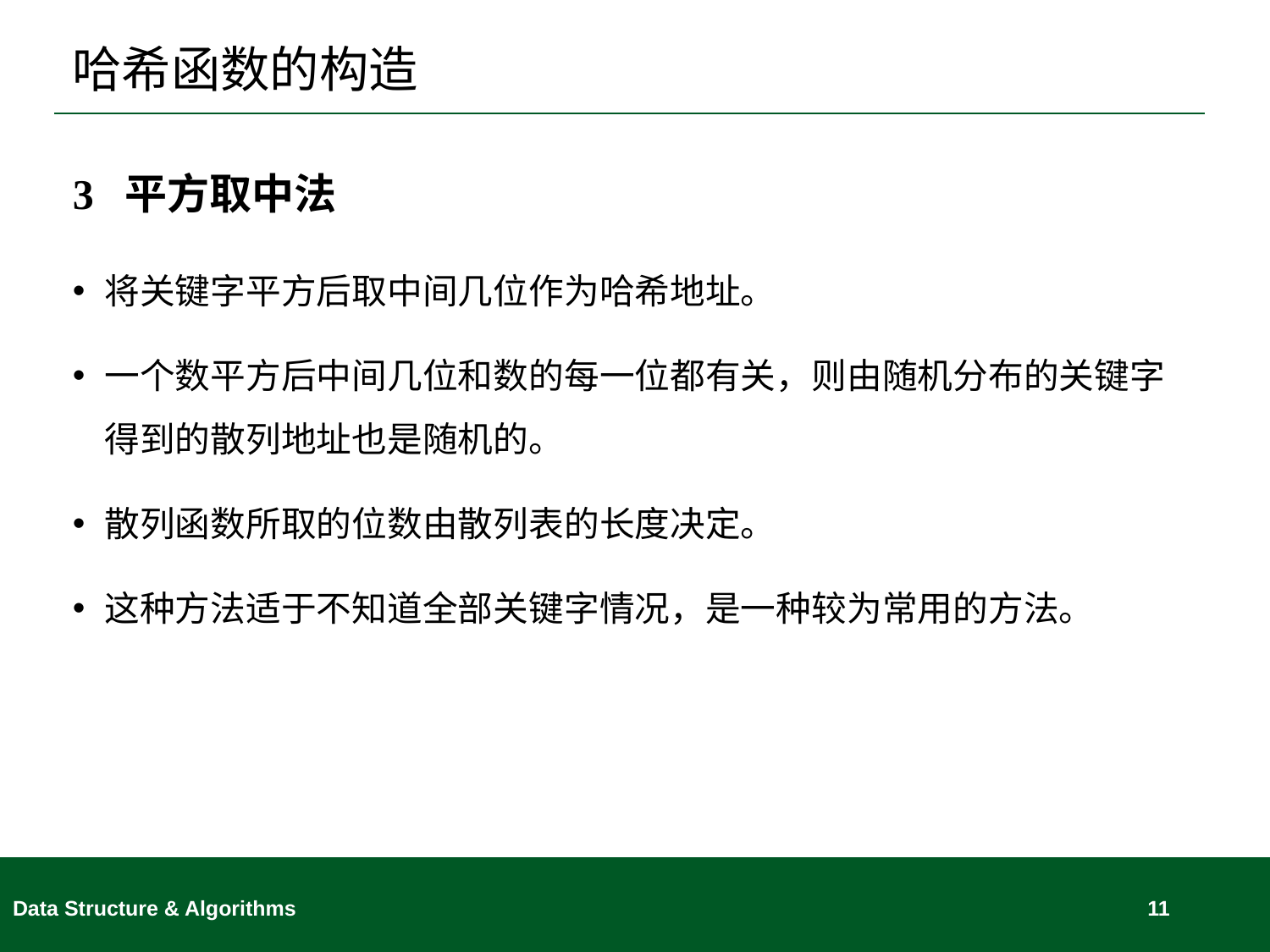

# 哈希函数的构造
3  平方取中法
将关键字平方后取中间几位作为哈希地址。
一个数平方后中间几位和数的每一位都有关，则由随机分布的关键字得到的散列地址也是随机的。
散列函数所取的位数由散列表的长度决定。
这种方法适于不知道全部关键字情况，是一种较为常用的方法。

Data Structure & Algorithms
11